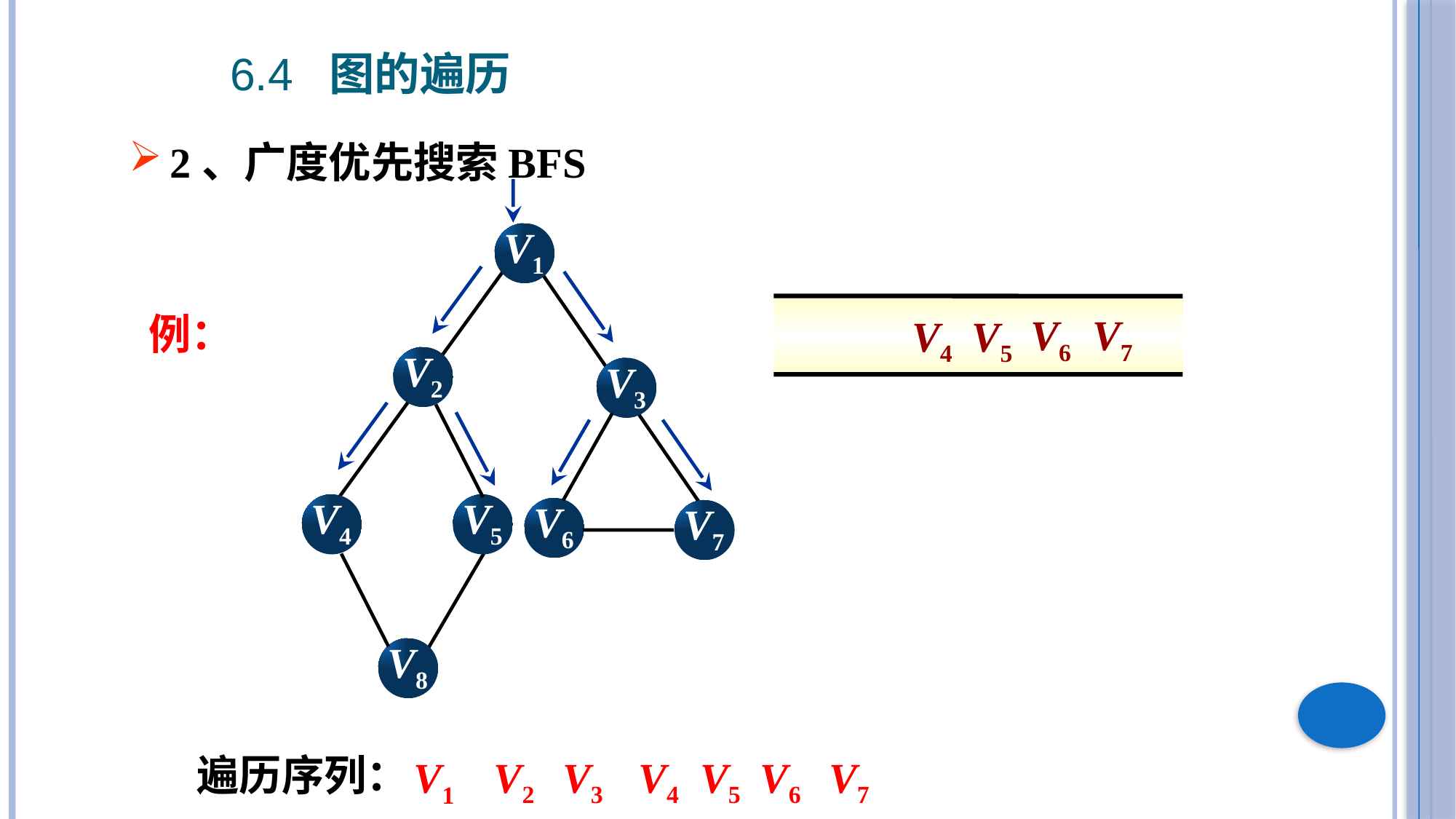

6.4  图的遍历
2、广度优先搜索BFS

V1

例：
V6
V7
V4
V5
V2

V3

V4

V5

V6

V7

V8

遍历序列：
V4
V2
V3
V5
V6
V7
V1